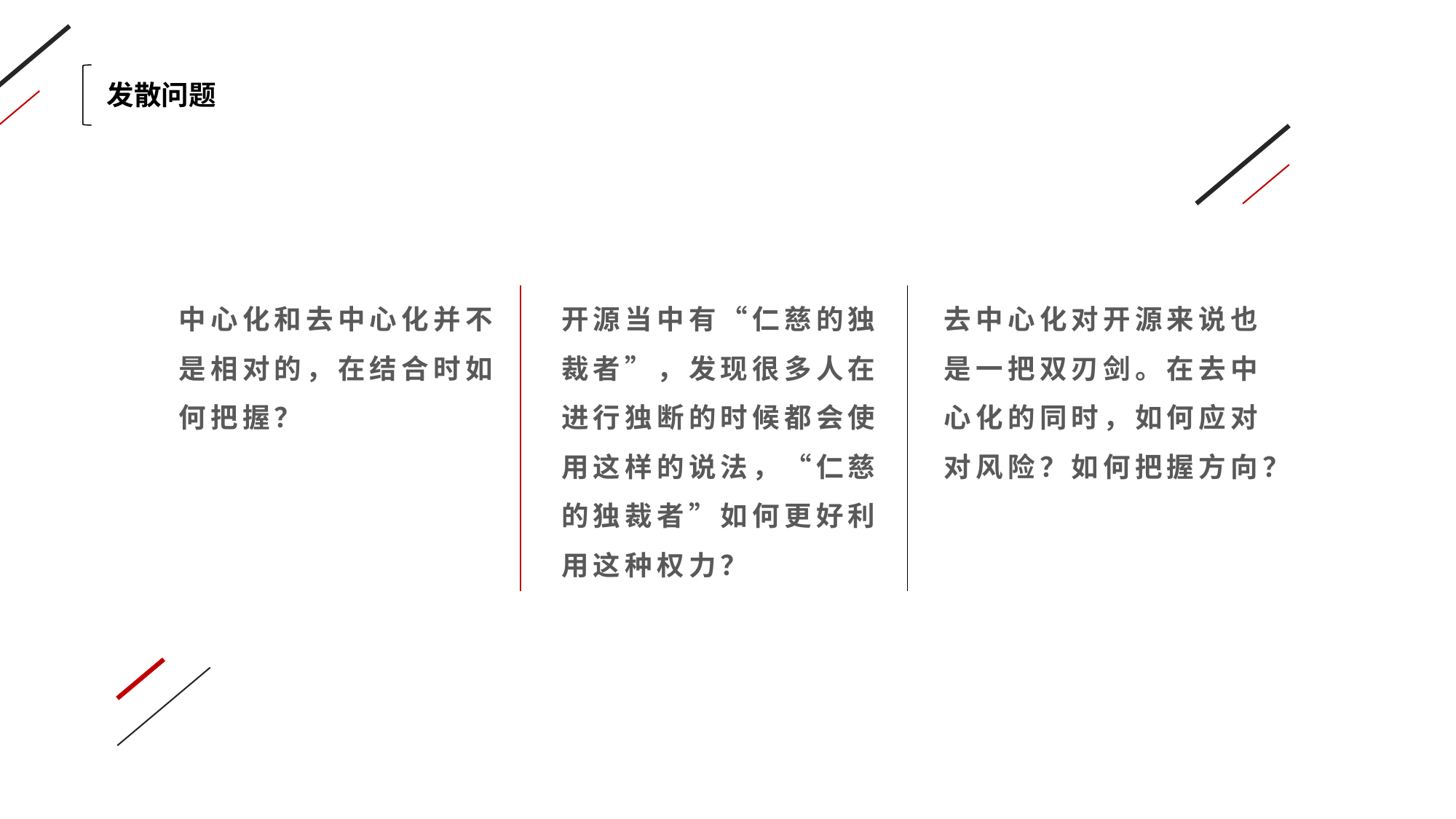

发散问题
中心化和去中心化并不是相对的，在结合时如何把握？
开源当中有“仁慈的独裁者”，发现很多人在进行独断的时候都会使用这样的说法，“仁慈的独裁者”如何更好利用这种权力？
去中心化对开源来说也是一把双刃剑。在去中心化的同时，如何应对对风险？如何把握方向？